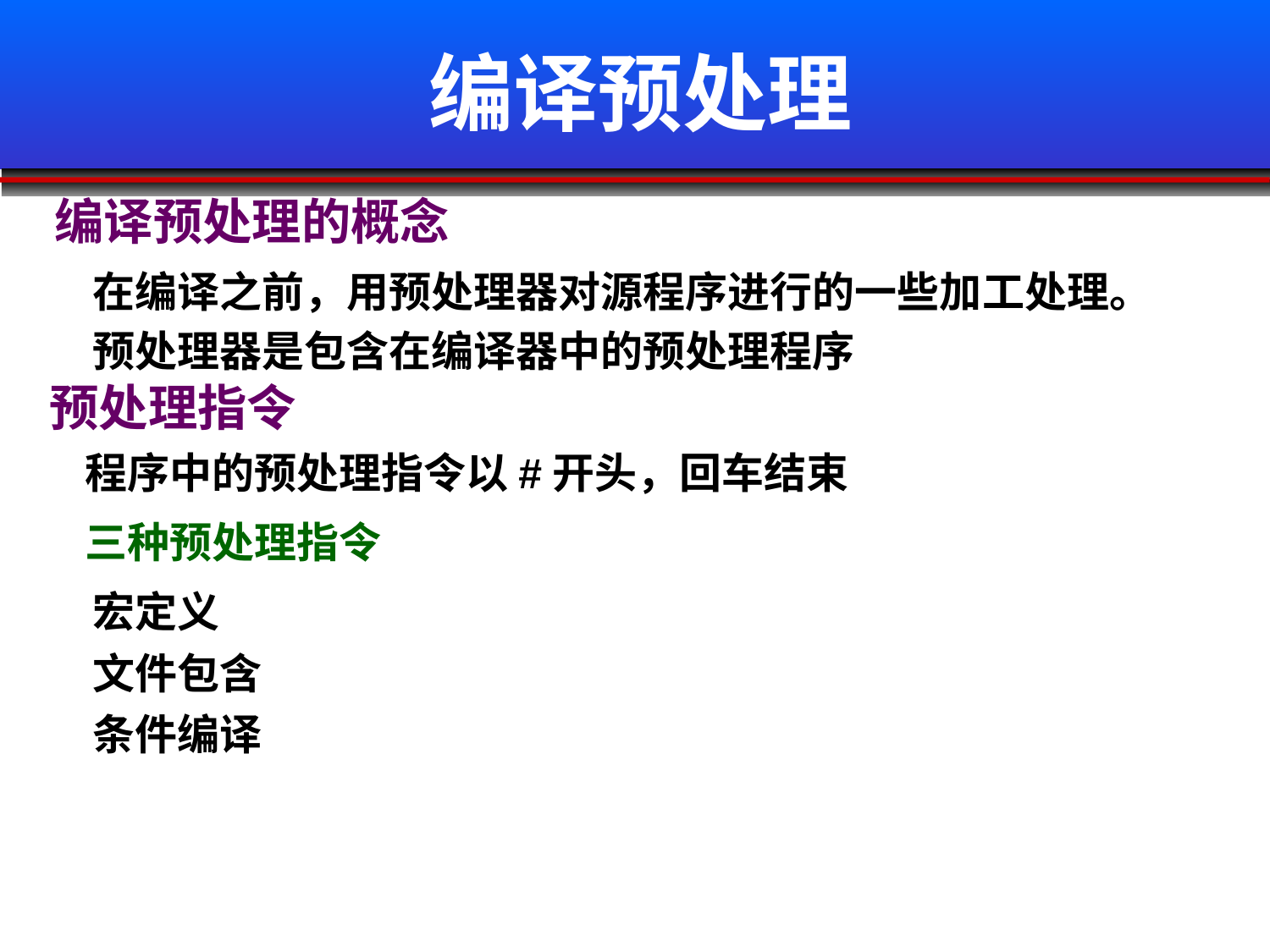

# 编译预处理
 编译预处理的概念
在编译之前，用预处理器对源程序进行的一些加工处理。
预处理器是包含在编译器中的预处理程序
预处理指令
程序中的预处理指令以#开头，回车结束
三种预处理指令
宏定义
文件包含
条件编译